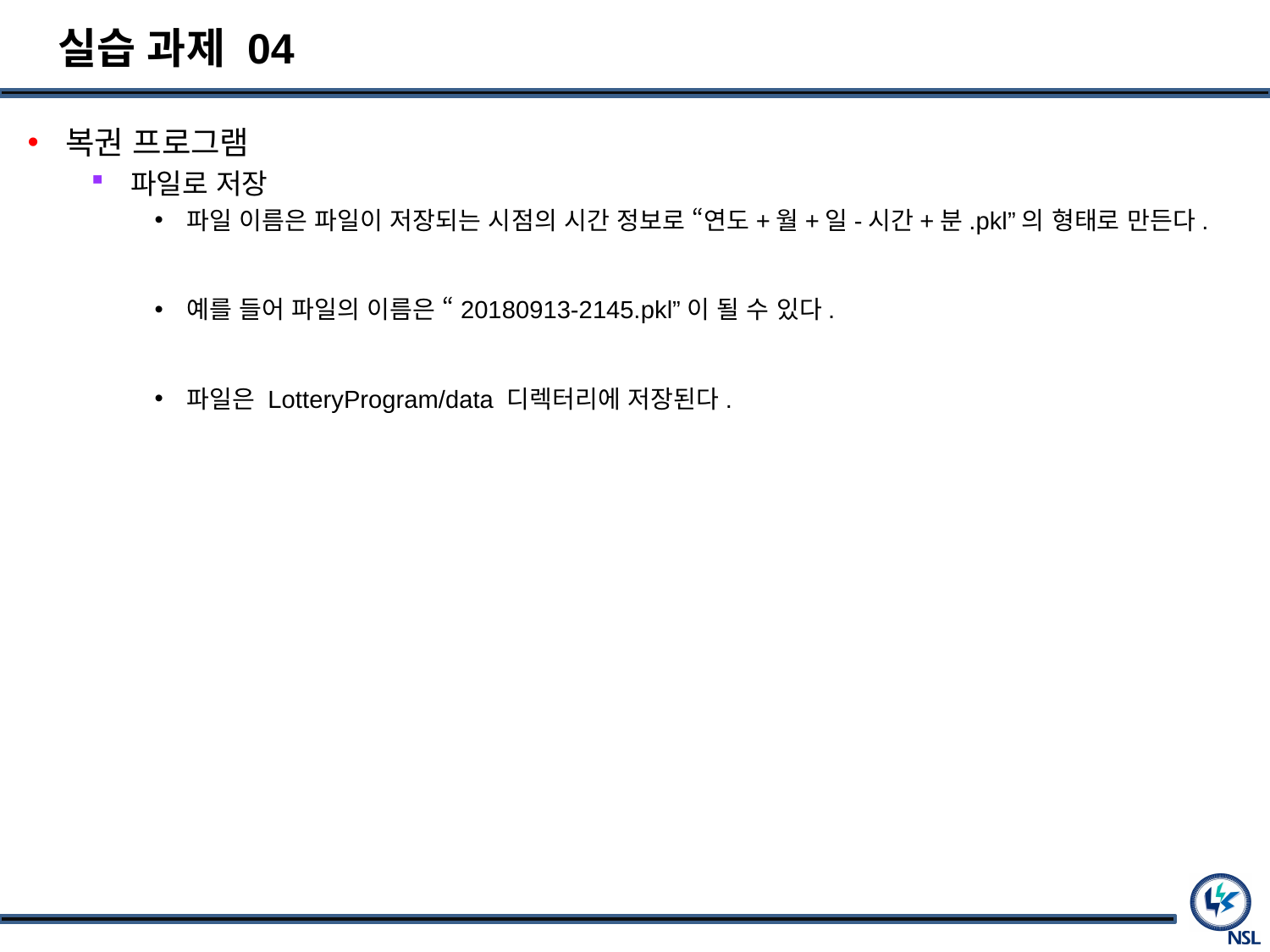

# 실습 과제 04
복권 프로그램
파일로 저장
파일 이름은 파일이 저장되는 시점의 시간 정보로 “연도+월+일-시간+분.pkl”의 형태로 만든다.

예를 들어 파일의 이름은 “20180913-2145.pkl”이 될 수 있다.

파일은 LotteryProgram/data 디렉터리에 저장된다.